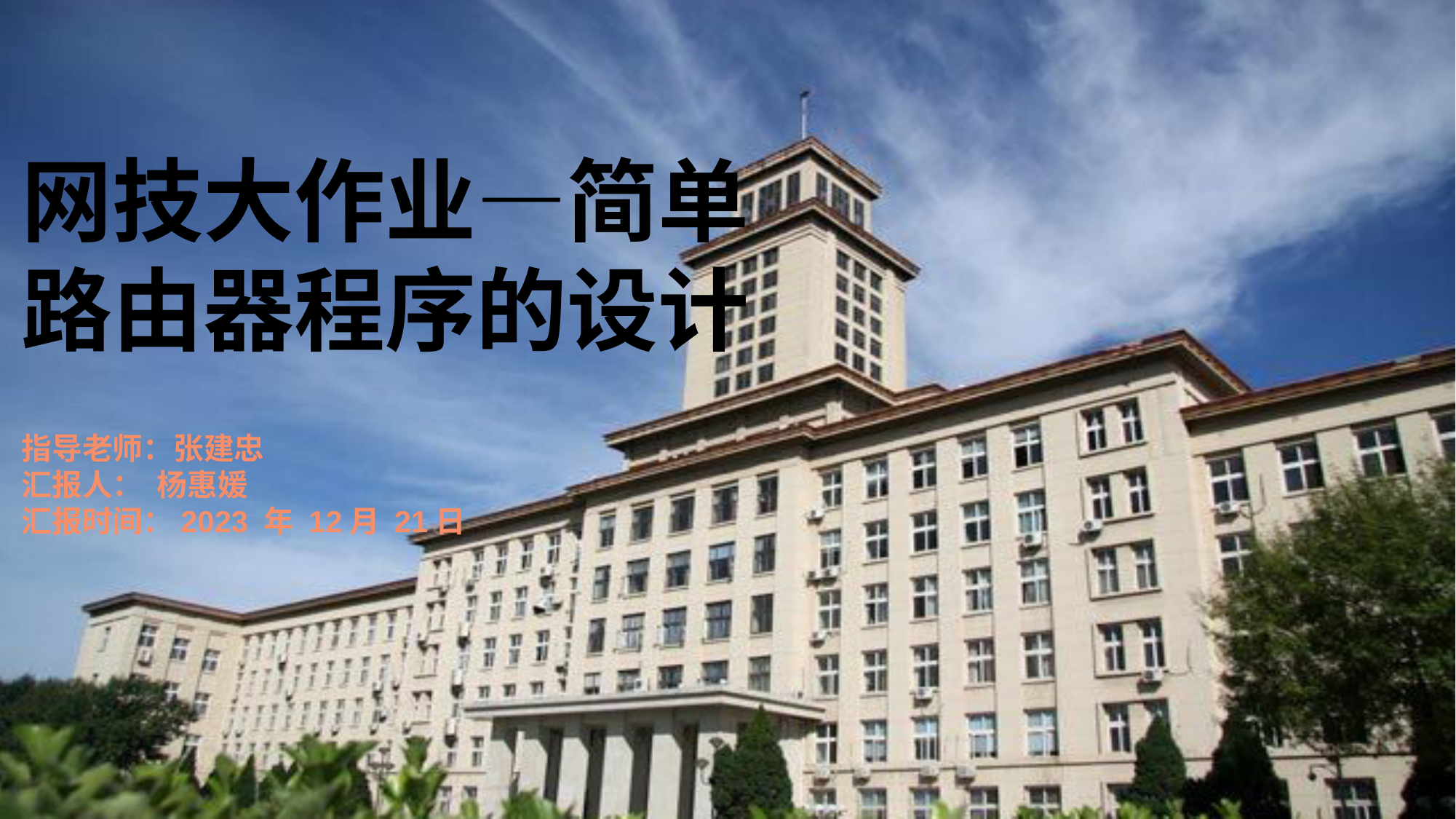

网技大作业—简单路由器程序的设计
指导老师：张建忠
汇报人：  杨惠媛
汇报时间：2023 年 12月 21日